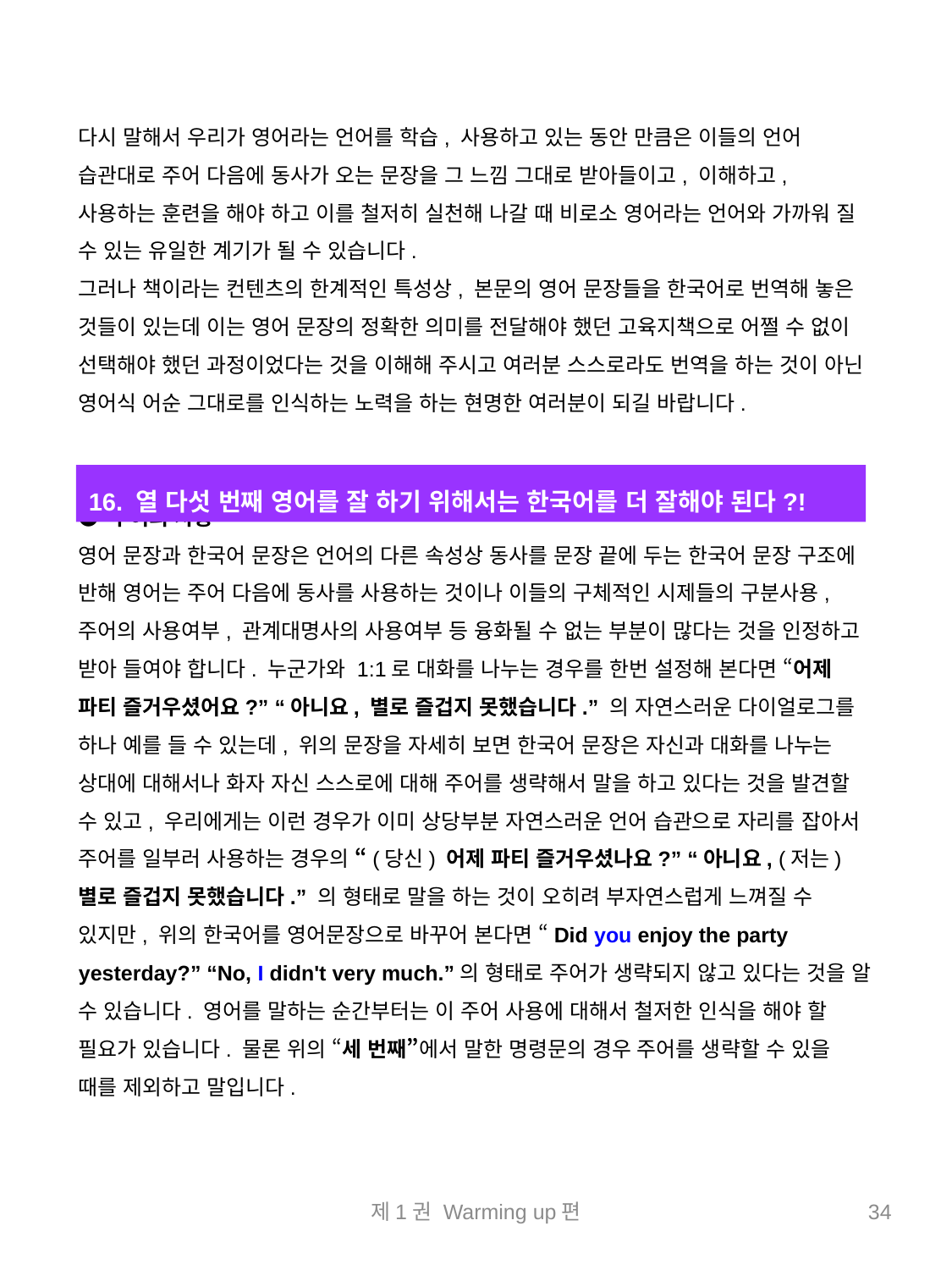

다시 말해서 우리가 영어라는 언어를 학습, 사용하고 있는 동안 만큼은 이들의 언어 습관대로 주어 다음에 동사가 오는 문장을 그 느낌 그대로 받아들이고, 이해하고, 사용하는 훈련을 해야 하고 이를 철저히 실천해 나갈 때 비로소 영어라는 언어와 가까워 질 수 있는 유일한 계기가 될 수 있습니다.
그러나 책이라는 컨텐츠의 한계적인 특성상, 본문의 영어 문장들을 한국어로 번역해 놓은 것들이 있는데 이는 영어 문장의 정확한 의미를 전달해야 했던 고육지책으로 어쩔 수 없이 선택해야 했던 과정이었다는 것을 이해해 주시고 여러분 스스로라도 번역을 하는 것이 아닌 영어식 어순 그대로를 인식하는 노력을 하는 현명한 여러분이 되길 바랍니다.

● 주어의 사용
영어 문장과 한국어 문장은 언어의 다른 속성상 동사를 문장 끝에 두는 한국어 문장 구조에 반해 영어는 주어 다음에 동사를 사용하는 것이나 이들의 구체적인 시제들의 구분사용, 주어의 사용여부, 관계대명사의 사용여부 등 융화될 수 없는 부분이 많다는 것을 인정하고 받아 들여야 합니다. 누군가와 1:1로 대화를 나누는 경우를 한번 설정해 본다면 “어제 파티 즐거우셨어요?” “아니요, 별로 즐겁지 못했습니다.” 의 자연스러운 다이얼로그를 하나 예를 들 수 있는데, 위의 문장을 자세히 보면 한국어 문장은 자신과 대화를 나누는 상대에 대해서나 화자 자신 스스로에 대해 주어를 생략해서 말을 하고 있다는 것을 발견할 수 있고, 우리에게는 이런 경우가 이미 상당부분 자연스러운 언어 습관으로 자리를 잡아서 주어를 일부러 사용하는 경우의 “(당신) 어제 파티 즐거우셨나요?” “아니요, (저는) 별로 즐겁지 못했습니다.” 의 형태로 말을 하는 것이 오히려 부자연스럽게 느껴질 수 있지만, 위의 한국어를 영어문장으로 바꾸어 본다면 “Did you enjoy the party yesterday?” “No, I didn't very much.”의 형태로 주어가 생략되지 않고 있다는 것을 알 수 있습니다. 영어를 말하는 순간부터는 이 주어 사용에 대해서 철저한 인식을 해야 할 필요가 있습니다. 물론 위의 “세 번째”에서 말한 명령문의 경우 주어를 생략할 수 있을 때를 제외하고 말입니다.

16. 열 다섯 번째 영어를 잘 하기 위해서는 한국어를 더 잘해야 된다?!
제1권 Warming up편
34